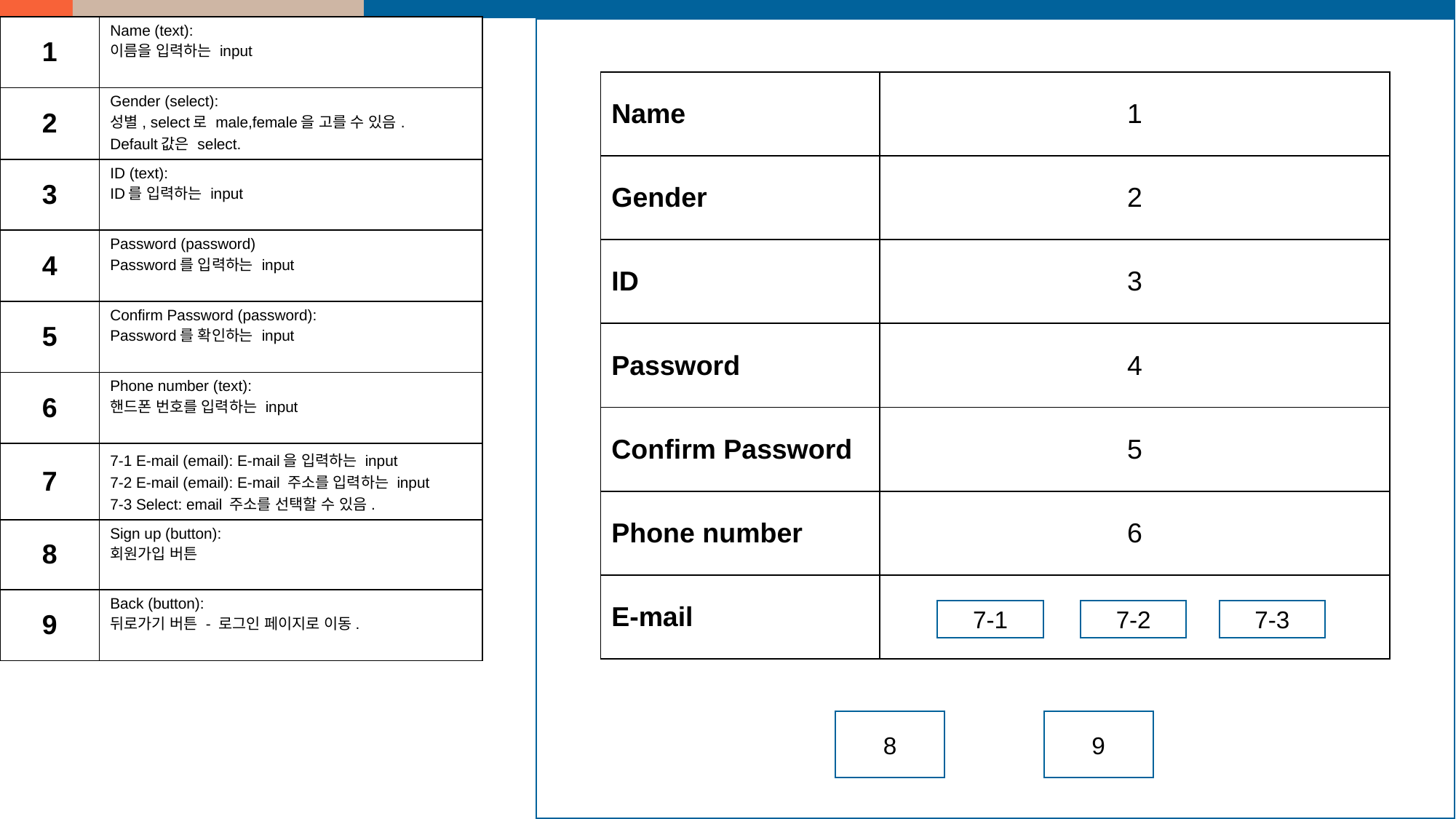

| 1 | Name (text):  이름을 입력하는 input |
| --- | --- |
| 2 | Gender (select): 성별, select로 male,female을 고를 수 있음. Default값은 select. |
| 3 | ID (text): ID를 입력하는 input |
| 4 | Password (password) Password를 입력하는 input |
| 5 | Confirm Password (password): Password를 확인하는 input |
| 6 | Phone number (text): 핸드폰 번호를 입력하는 input |
| 7 | 7-1 E-mail (email): E-mail을 입력하는 input 7-2 E-mail (email): E-mail 주소를 입력하는 input 7-3 Select: email 주소를 선택할 수 있음. |
| 8 | Sign up (button): 회원가입 버튼 |
| 9 | Back (button): 뒤로가기 버튼 - 로그인 페이지로 이동. |

| Name | 1 |
| --- | --- |
| Gender | 2 |
| ID | 3 |
| Password | 4 |
| Confirm Password | 5 |
| Phone number | 6 |
| E-mail |  |
7-3
7-1
7-2
8
9